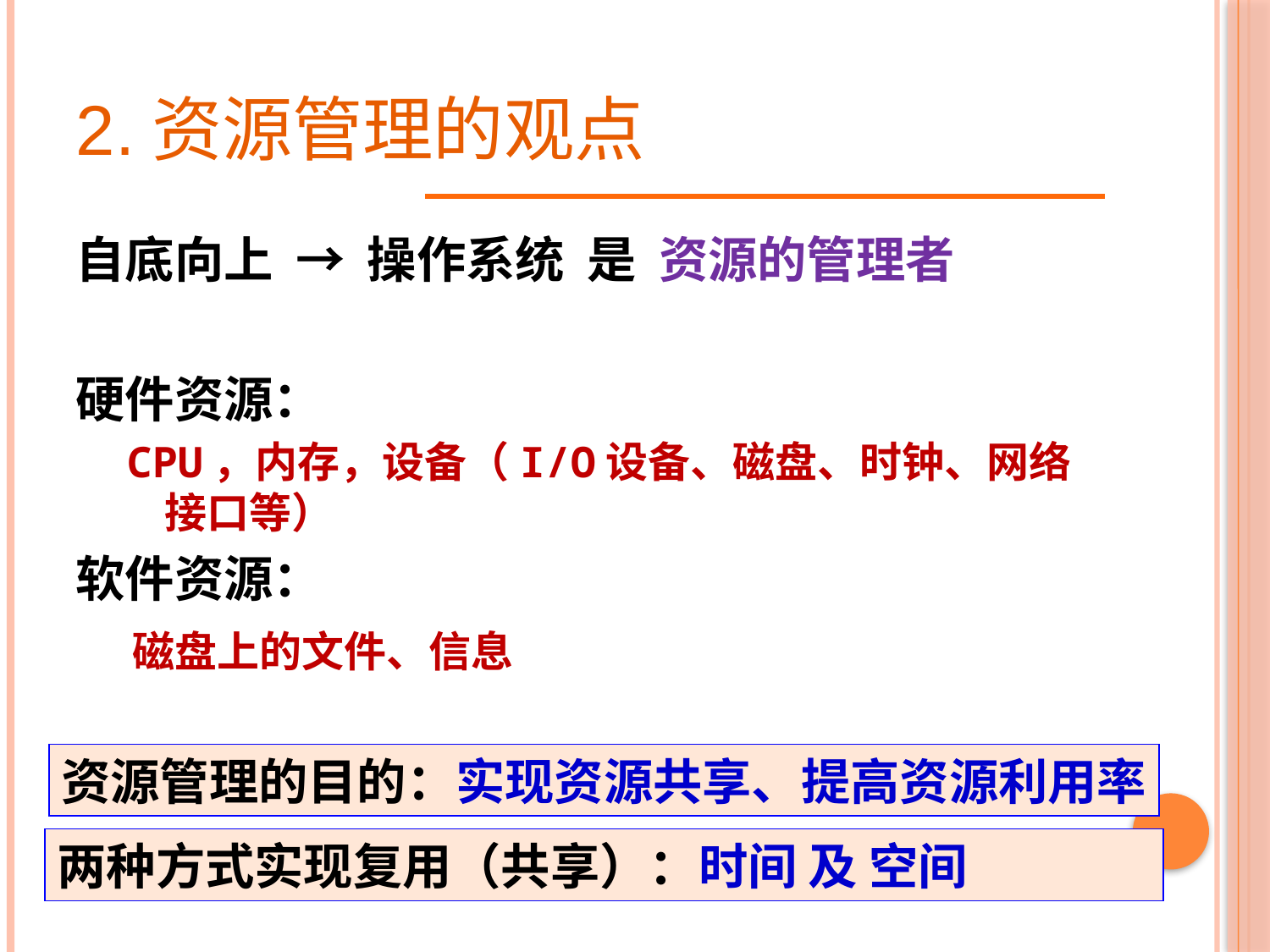

# 2.资源管理的观点
自底向上  →  操作系统  是  资源的管理者

硬件资源：
CPU，内存，设备（I/O设备、磁盘、时钟、网络接口等）
软件资源：
    磁盘上的文件、信息

资源管理的目的：实现资源共享、提高资源利用率
两种方式实现复用（共享）：时间 及 空间